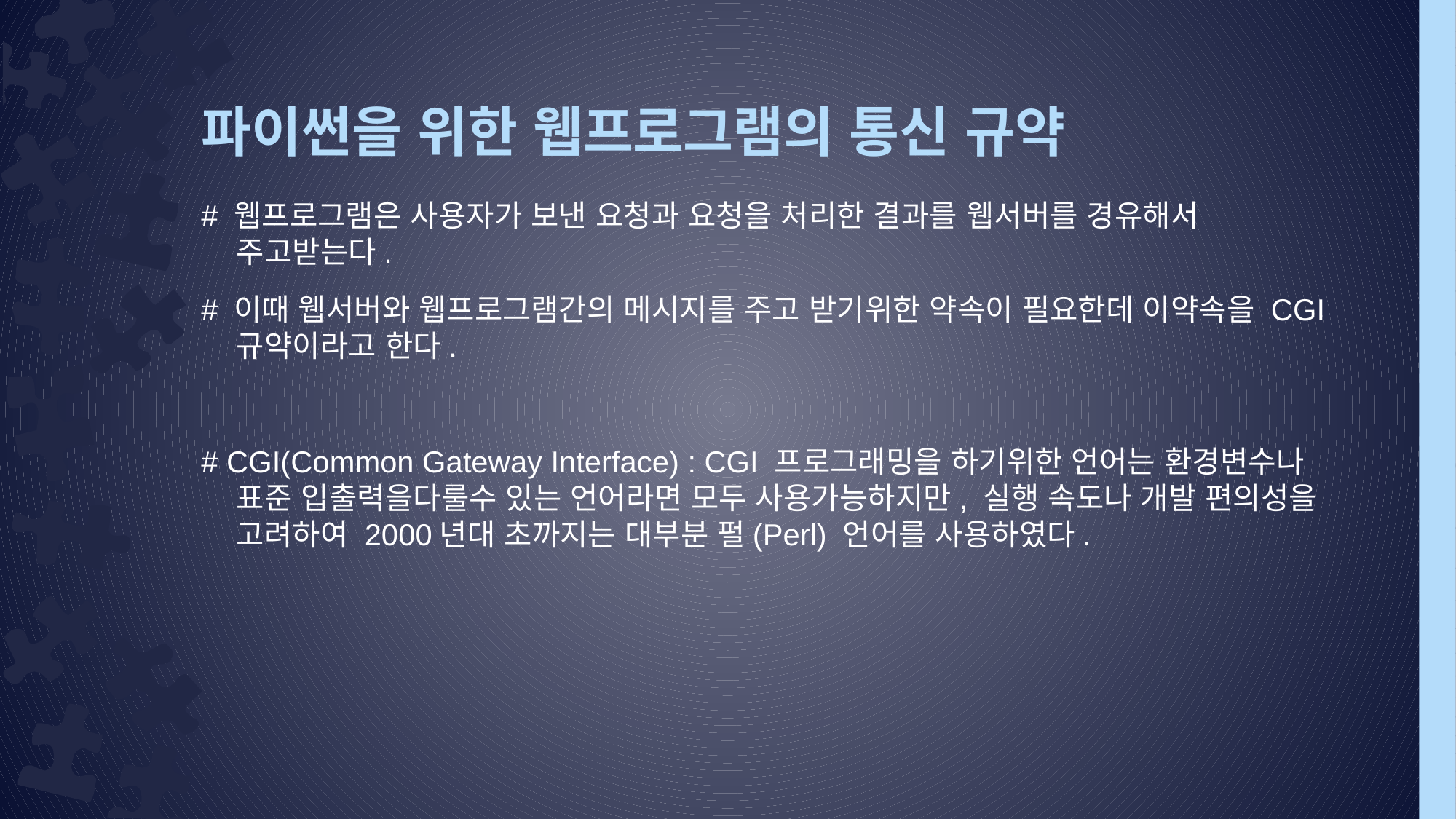

# 파이썬을 위한 웹프로그램의 통신 규약
# 웹프로그램은 사용자가 보낸 요청과 요청을 처리한 결과를 웹서버를 경유해서 주고받는다.
# 이때 웹서버와 웹프로그램간의 메시지를 주고 받기위한 약속이 필요한데 이약속을 CGI규약이라고 한다.

# CGI(Common Gateway Interface) : CGI 프로그래밍을 하기위한 언어는 환경변수나 표준 입출력을다룰수 있는 언어라면 모두 사용가능하지만, 실행 속도나 개발 편의성을 고려하여 2000년대 초까지는 대부분 펄(Perl) 언어를 사용하였다.